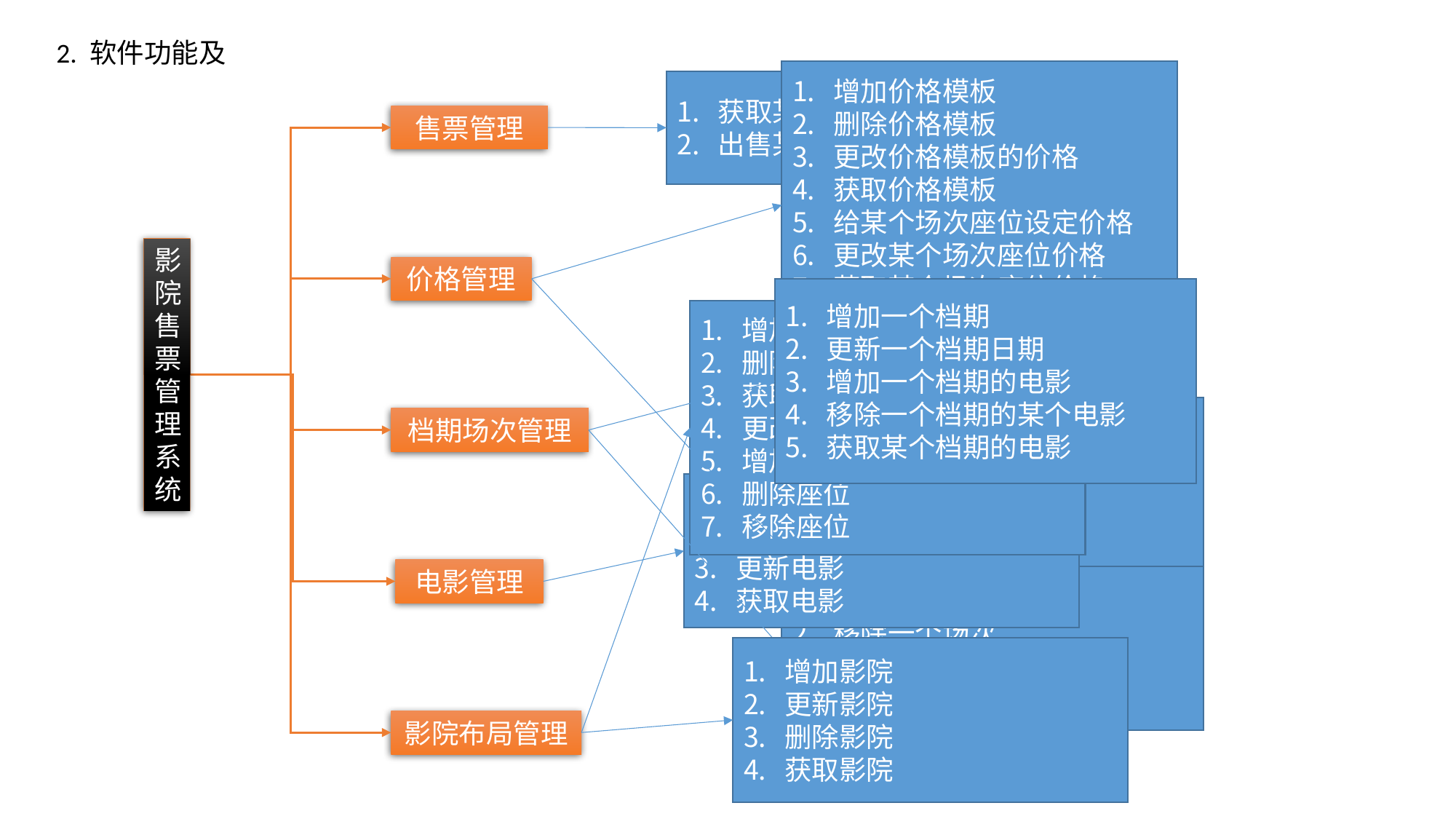

2. 软件功能及
增加价格模板
删除价格模板
更改价格模板的价格
获取价格模板
给某个场次座位设定价格
更改某个场次座位价格
获取某个场次座位价格

获取某场次已售影票信息
出售某场次影票
售票管理
影院售票管理系统
价格管理
增加一个档期
更新一个档期日期
增加一个档期的电影
移除一个档期的某个电影
获取某个档期的电影
增加布局
删除布局
获取布局
更改布局
增加座位
删除座位
移除座位
添加顾客类型
移除顾客类型
获取顾客类型
添加新的优惠方式
获取优惠方式
给某个顾客类型添加优惠
更改某类顾客类型的优惠额度
查询某类顾客优惠
档期场次管理
增加电影
删除电影
更新电影
获取电影
电影管理
增加一个场次
移除一个场次
更新一个场次
获取某个场次
增加影院
更新影院
删除影院
获取影院
影院布局管理